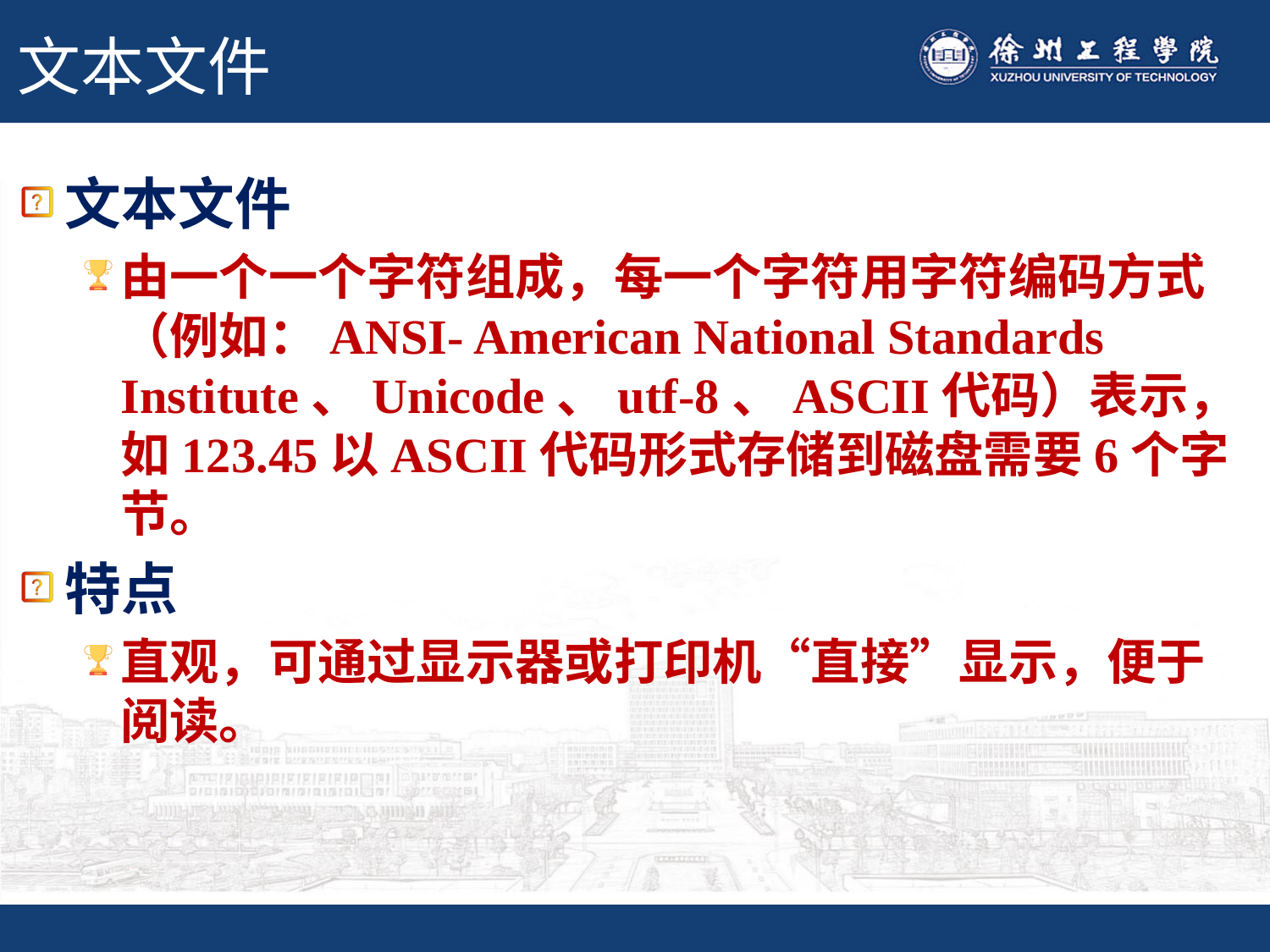

# 文本文件
文本文件
由一个一个字符组成，每一个字符用字符编码方式（例如：ANSI- American National Standards Institute、Unicode、utf-8、ASCII代码）表示，如123.45以ASCII代码形式存储到磁盘需要6个字节。
特点
直观，可通过显示器或打印机“直接”显示，便于阅读。